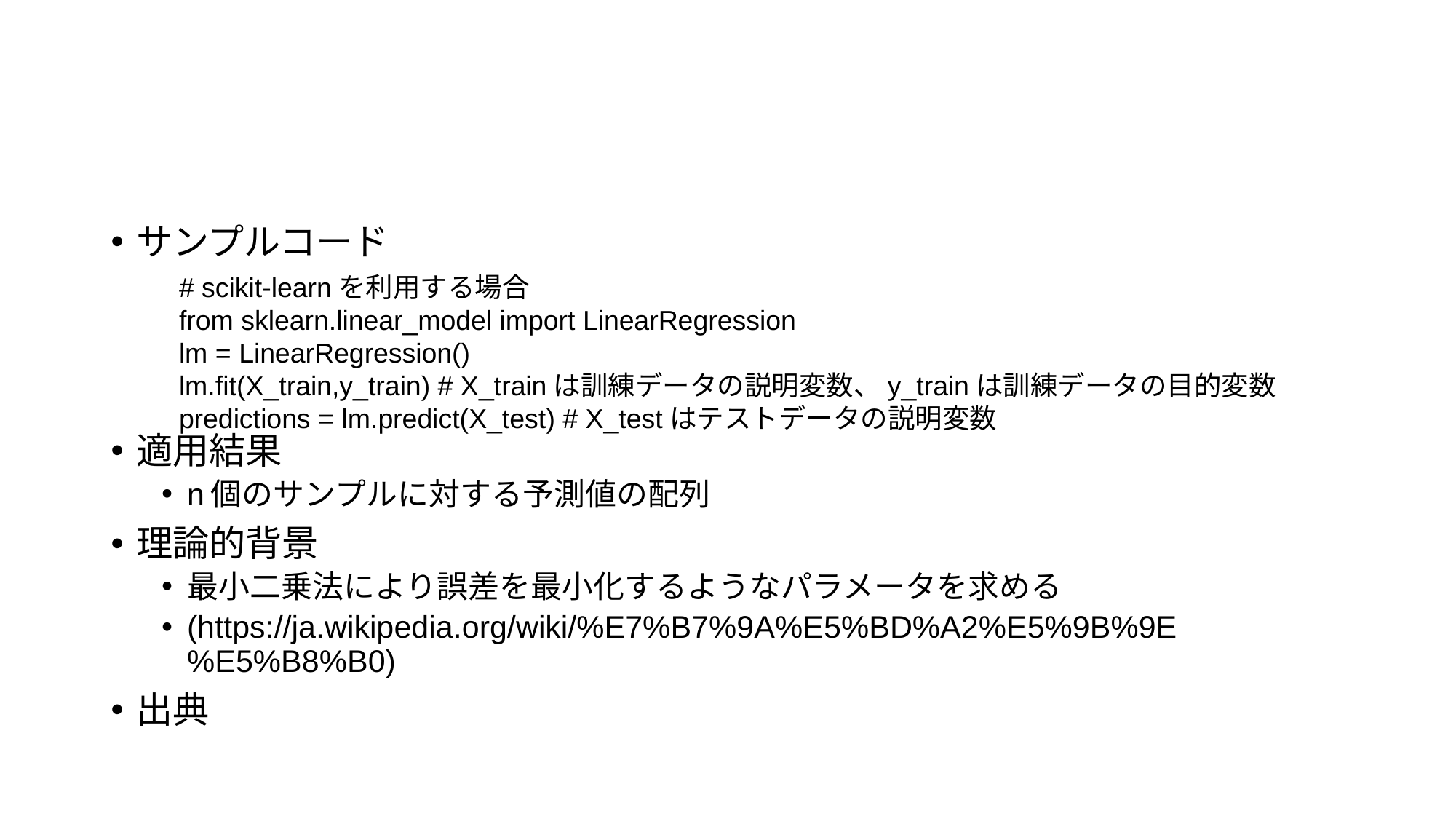

#
サンプルコード

適用結果
n個のサンプルに対する予測値の配列
理論的背景
最小二乗法により誤差を最小化するようなパラメータを求める
(https://ja.wikipedia.org/wiki/%E7%B7%9A%E5%BD%A2%E5%9B%9E%E5%B8%B0)
出典

# scikit-learnを利用する場合
from sklearn.linear_model import LinearRegression
lm = LinearRegression()
lm.fit(X_train,y_train) # X_trainは訓練データの説明変数、y_trainは訓練データの目的変数
predictions = lm.predict(X_test) # X_testはテストデータの説明変数